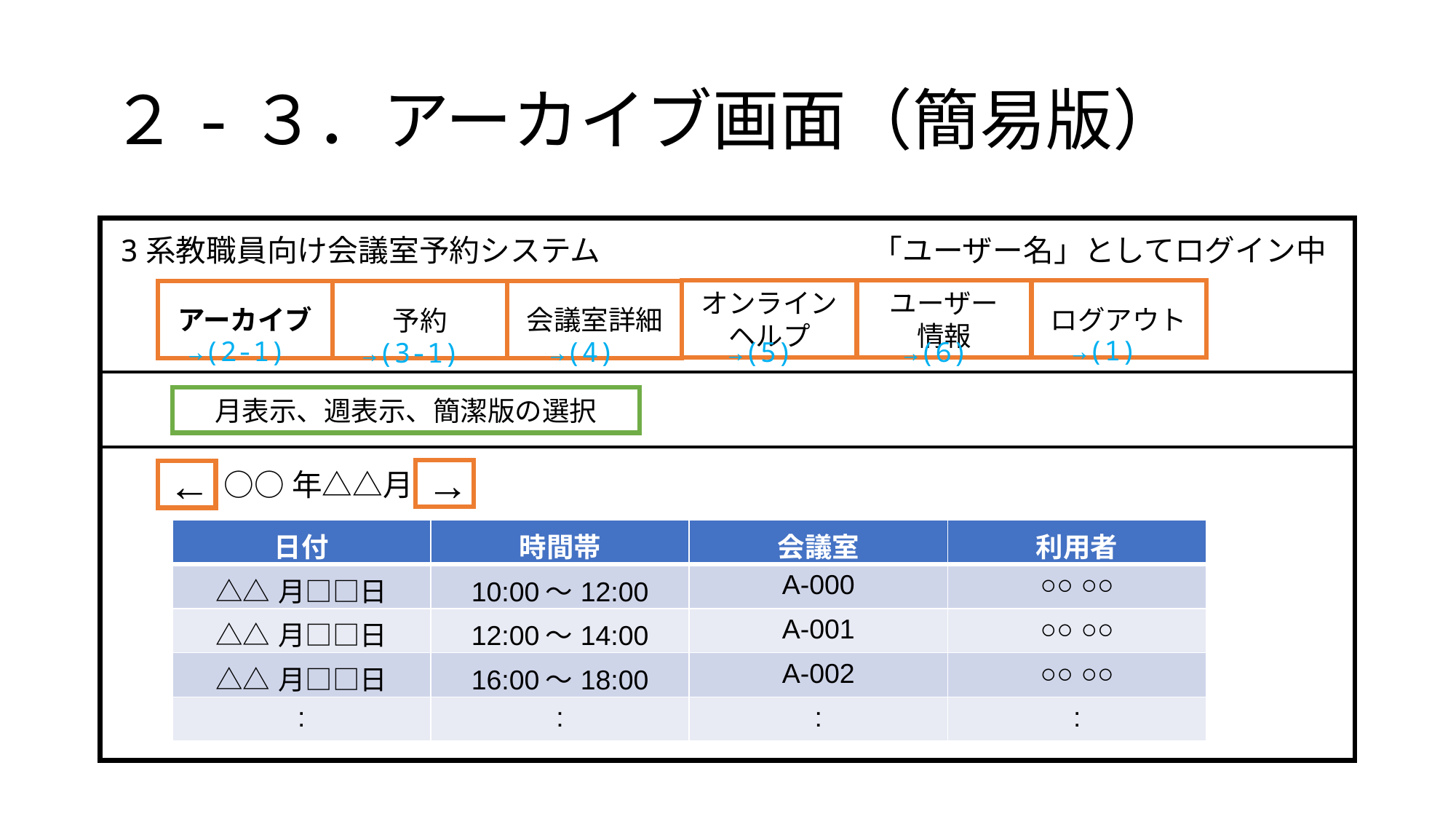

# ２-３．アーカイブ画面（簡易版）

3系教職員向け会議室予約システム
「ユーザー名」としてログイン中
ユーザー
情報
ログアウト
オンラインヘルプ
アーカイブ
会議室詳細
予約
→(1)
→(2-1)
→(4)
→(5)
→(6)
→(3-1)
月表示、週表示、簡潔版の選択
→
○○年△△月
←
| 日付 | 時間帯 | 会議室 | 利用者 |
| --- | --- | --- | --- |
| △△月□□日 | 10:00～12:00 | A-000 | ○○ ○○ |
| △△月□□日 | 12:00～14:00 | A-001 | ○○ ○○ |
| △△月□□日 | 16:00～18:00 | A-002 | ○○ ○○ |
| : | : | : | : |